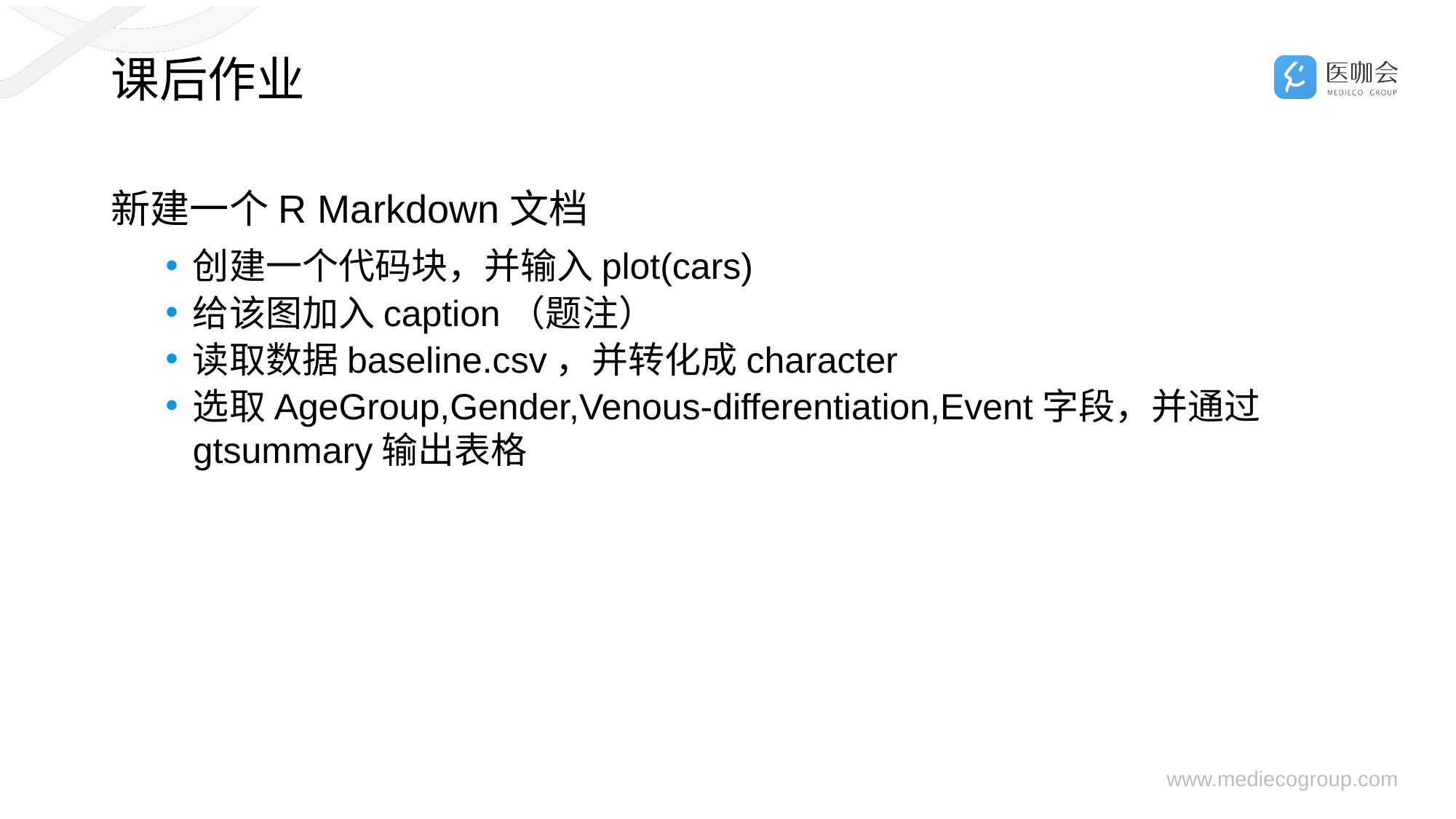

# 课后作业
新建一个R Markdown文档
创建一个代码块，并输入plot(cars)
给该图加入caption（题注）
读取数据baseline.csv，并转化成character
选取AgeGroup,Gender,Venous-differentiation,Event字段，并通过gtsummary输出表格